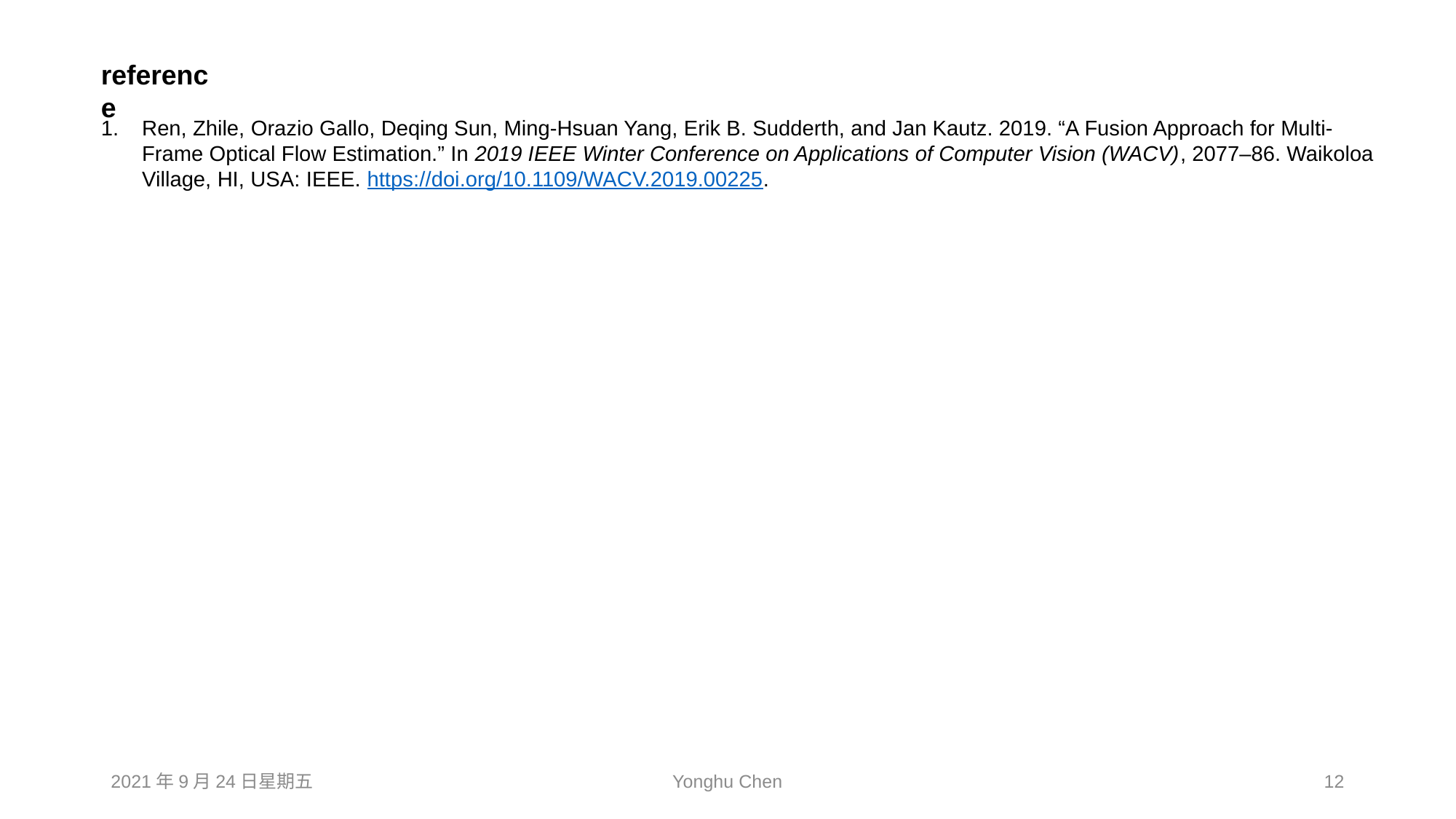

reference
Ren, Zhile, Orazio Gallo, Deqing Sun, Ming-Hsuan Yang, Erik B. Sudderth, and Jan Kautz. 2019. “A Fusion Approach for Multi-Frame Optical Flow Estimation.” In 2019 IEEE Winter Conference on Applications of Computer Vision (WACV), 2077–86. Waikoloa Village, HI, USA: IEEE. https://doi.org/10.1109/WACV.2019.00225.

2021年9月24日星期五
Yonghu Chen
12